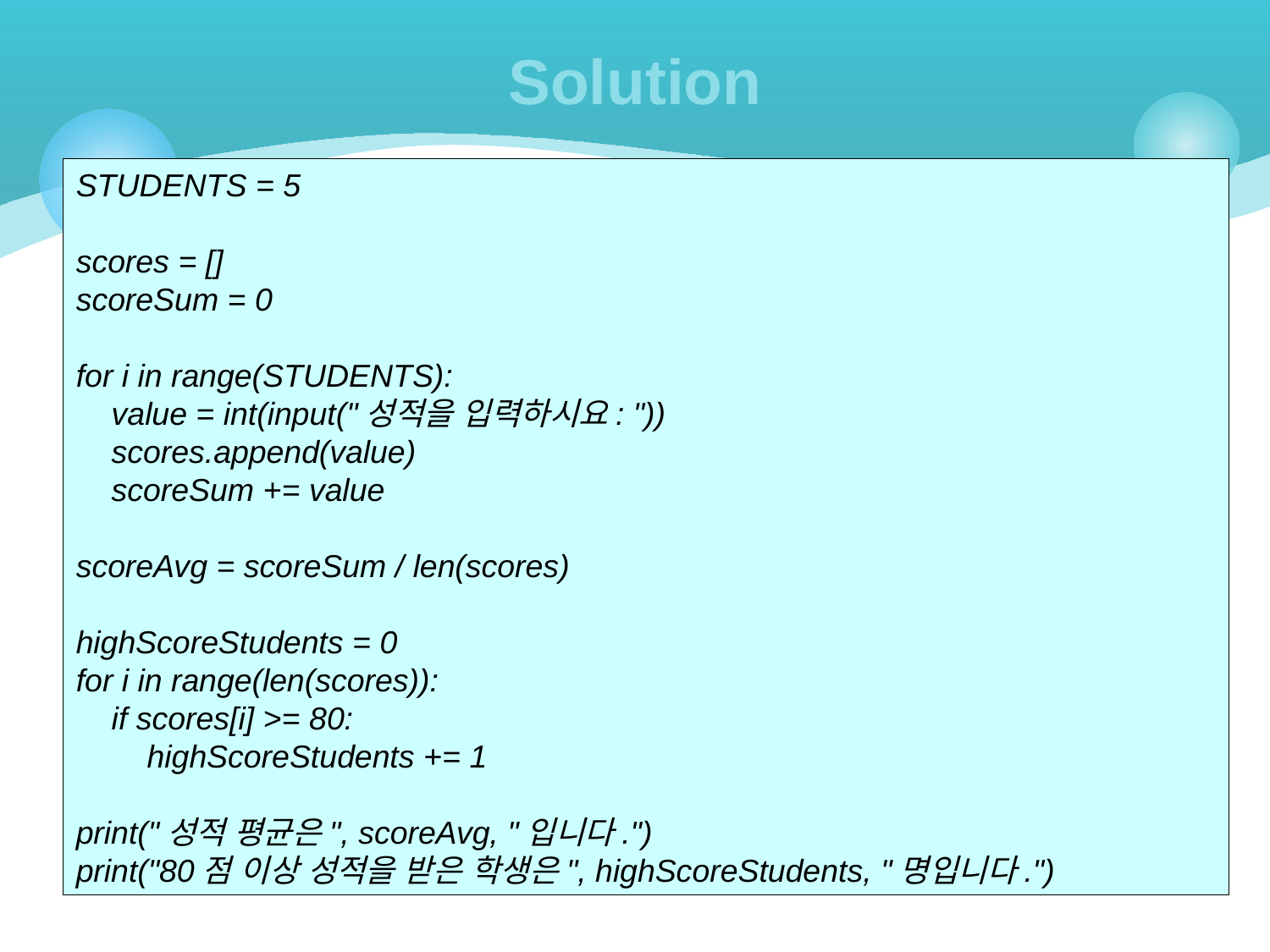

# Solution
STUDENTS = 5

scores = []
scoreSum = 0

for i in range(STUDENTS):
    value = int(input("성적을 입력하시요: "))
    scores.append(value)
    scoreSum += value

scoreAvg = scoreSum / len(scores)

highScoreStudents = 0
for i in range(len(scores)):
    if scores[i] >= 80:
        highScoreStudents += 1

print("성적 평균은", scoreAvg, "입니다.")
print("80점 이상 성적을 받은 학생은", highScoreStudents, "명입니다.")